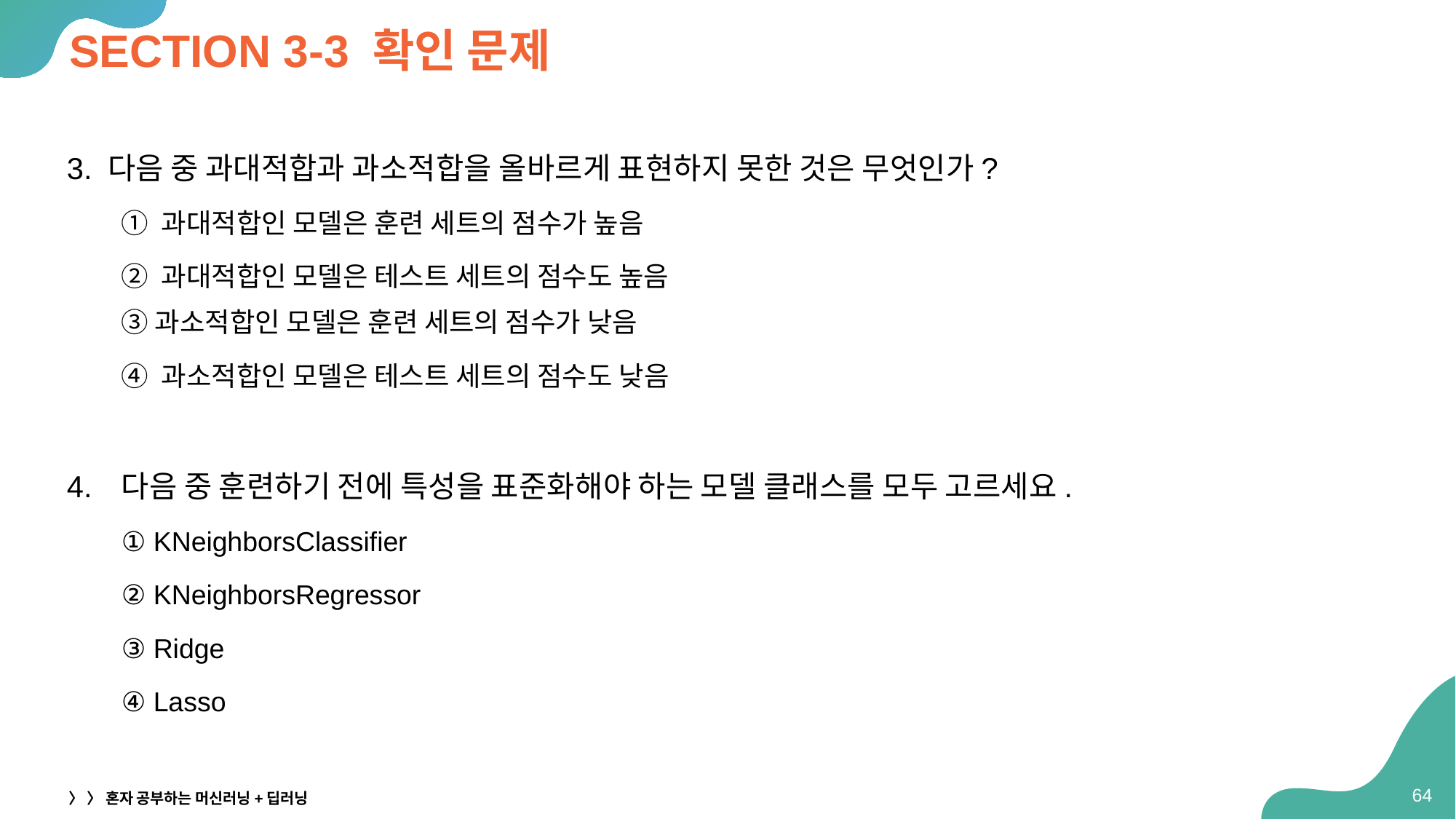

# SECTION 3-3 확인 문제
다음 중 과대적합과 과소적합을 올바르게 표현하지 못한 것은 무엇인가?
① 과대적합인 모델은 훈련 세트의 점수가 높음
② 과대적합인 모델은 테스트 세트의 점수도 높음
③ 과소적합인 모델은 훈련 세트의 점수가 낮음
④ 과소적합인 모델은 테스트 세트의 점수도 낮음

다음 중 훈련하기 전에 특성을 표준화해야 하는 모델 클래스를 모두 고르세요.
① KNeighborsClassifier
② KNeighborsRegressor
③ Ridge
④ Lasso
64
〉 〉 혼자 공부하는 머신러닝+딥러닝